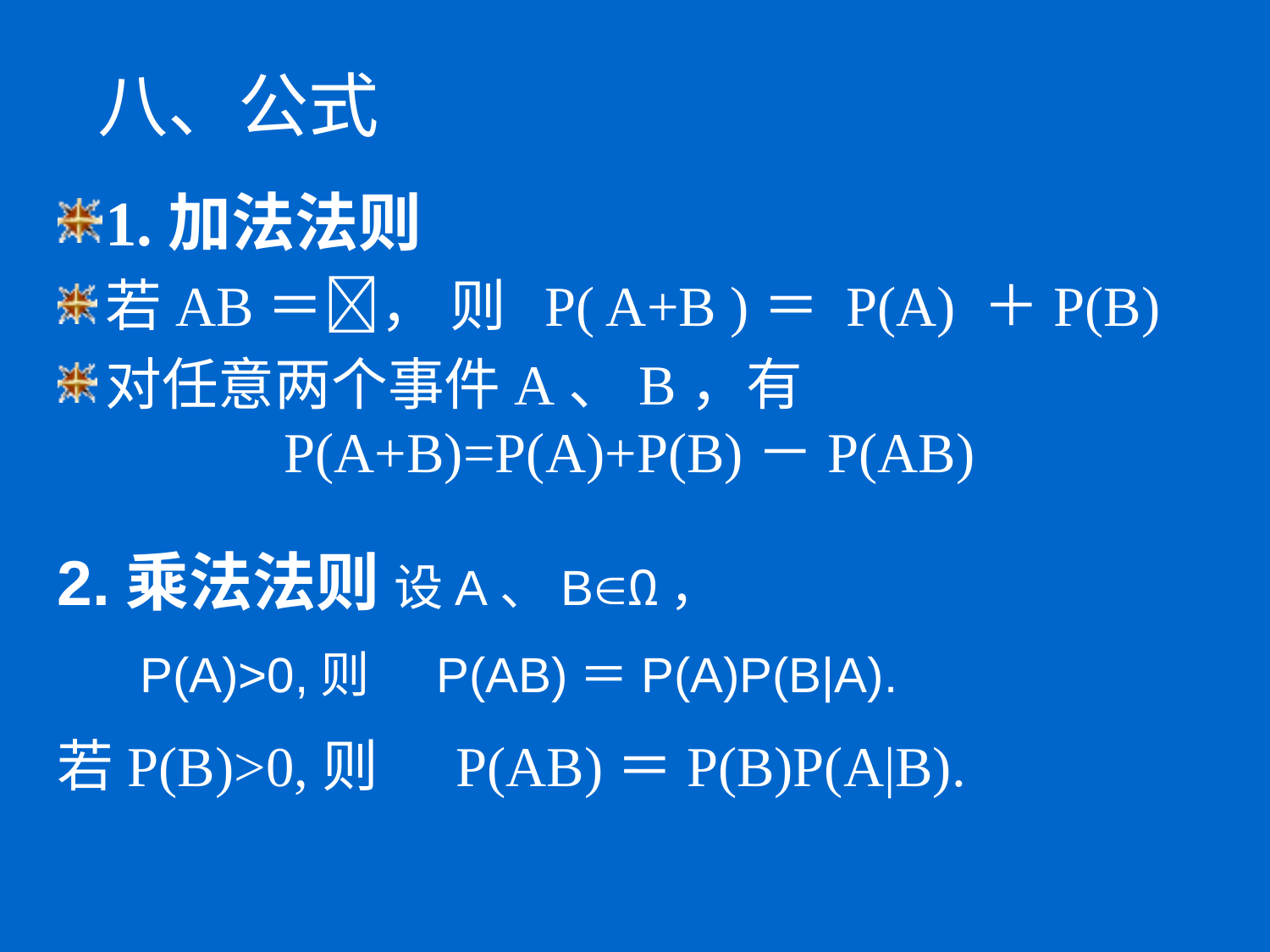

# 八、公式
1.加法法则
若AB＝φ， 则  P( A+B )＝ P(A) ＋P(B)
对任意两个事件A、B，有
             P(A+B)=P(A)+P(B)－P(AB)
2.乘法法则 设A、B∈Ω，
      P(A)>0,则     P(AB)＝P(A)P(B|A).
若P(B)>0,则     P(AB)＝P(B)P(A|B).